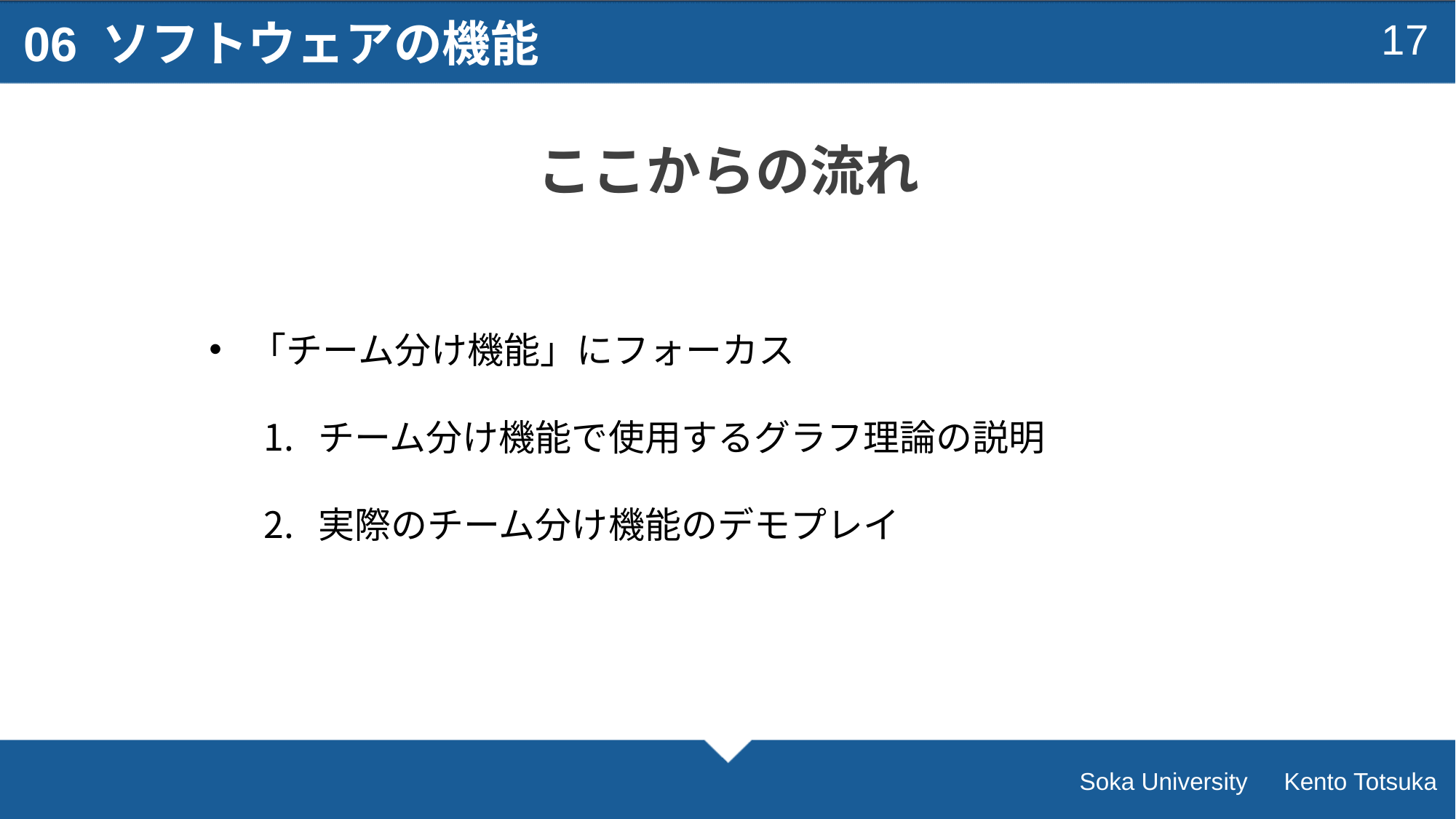

06 ソフトウェアの機能
17
ここからの流れ
「チーム分け機能」にフォーカス
チーム分け機能で使用するグラフ理論の説明
実際のチーム分け機能のデモプレイ
Soka University　Kento Totsuka